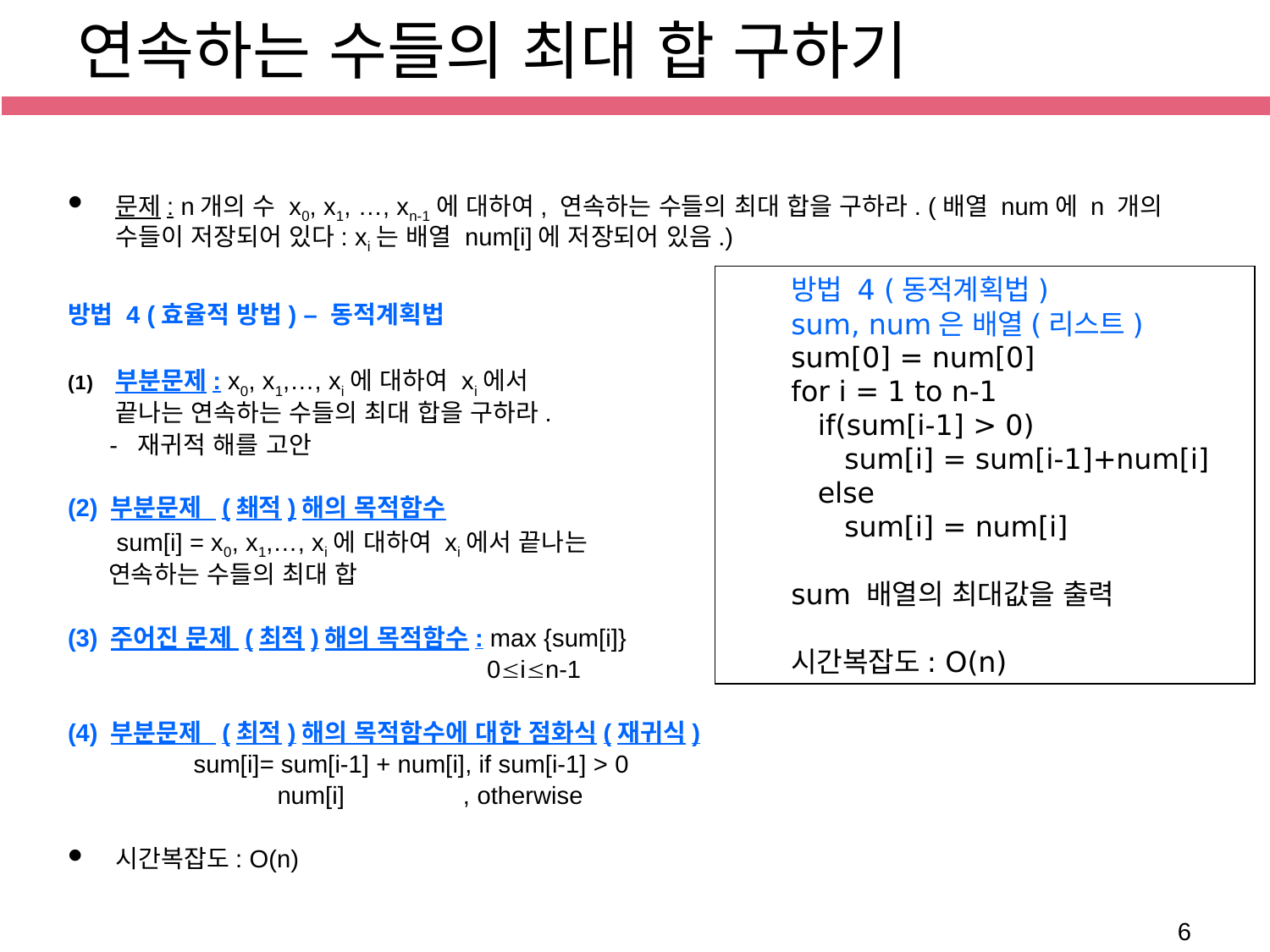

연속하는 수들의 최대 합 구하기
문제: n개의 수 x0, x1, …, xn-1에 대하여, 연속하는 수들의 최대 합을 구하라. (배열 num에 n 개의 수들이 저장되어 있다: xi는 배열 num[i]에 저장되어 있음.)

방법 4 (효율적 방법) – 동적계획법

부분문제: x0, x1,…, xi에 대하여 xi에서
      끝나는 연속하는 수들의 최대 합을 구하라.
      -  재귀적 해를 고안

(2) 부분문제  (쵀적)해의 목적함수
       sum[i] = x0, x1,…, xi에 대하여 xi에서 끝나는
     연속하는 수들의 최대 합

(3) 주어진 문제 (최적)해의 목적함수: max {sum[i]}
                                                            0≤i≤n-1

(4) 부분문제  (최적)해의 목적함수에 대한 점화식(재귀식)
                  sum[i]= sum[i-1] + num[i], if sum[i-1] > 0
                              num[i]                 , otherwise

시간복잡도: O(n)
방법 4 (동적계획법)
sum, num은 배열(리스트)
sum[0] = num[0]
for i = 1 to n-1
   if(sum[i-1] > 0)
      sum[i] = sum[i-1]+num[i]
   else
      sum[i] = num[i]

sum 배열의 최대값을 출력

시간복잡도: O(n)